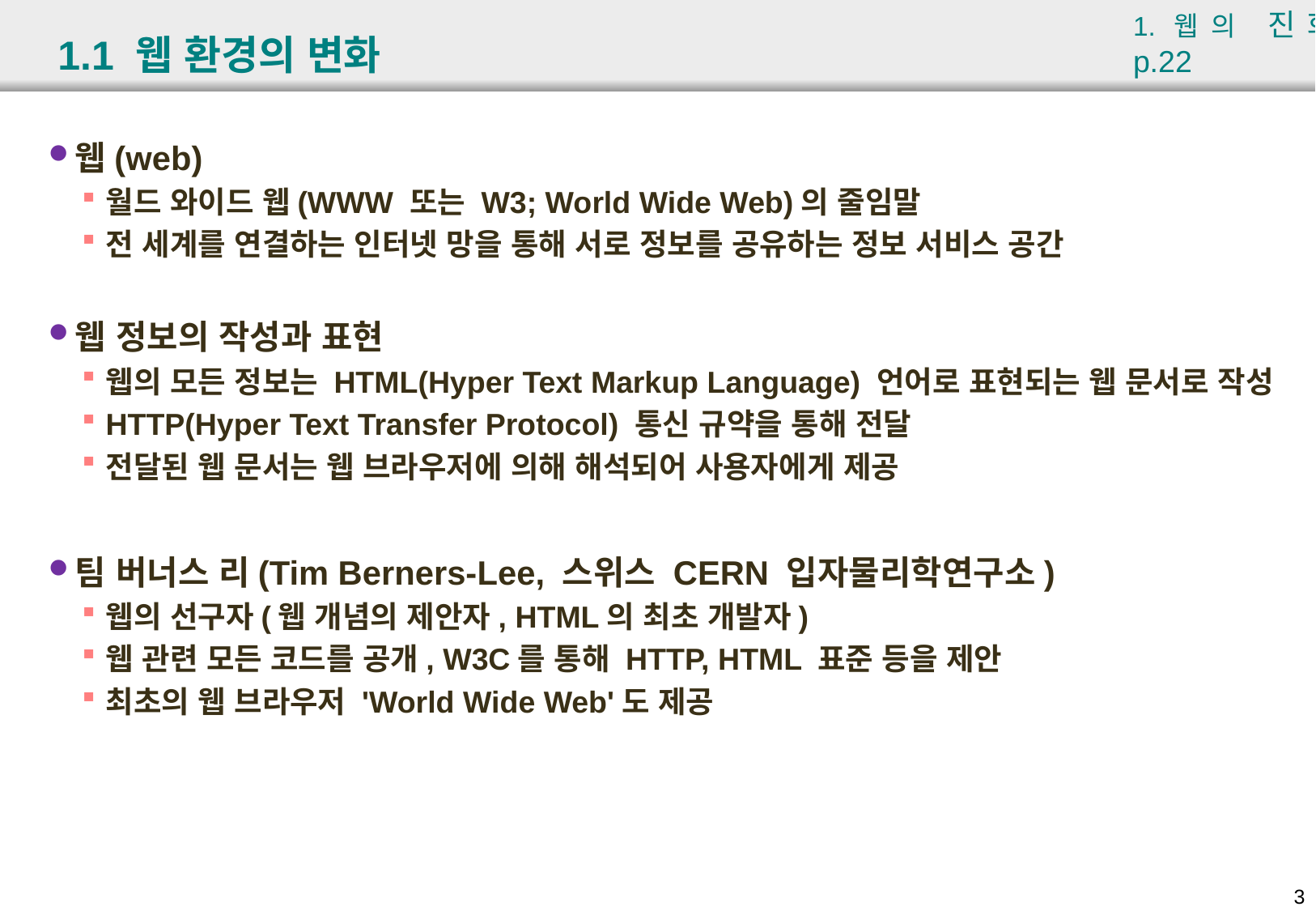

1.웹의 진화 p.22
# 1.1 웹 환경의 변화
웹(web)
월드 와이드 웹(WWW 또는 W3; World Wide Web)의 줄임말
전 세계를 연결하는 인터넷 망을 통해 서로 정보를 공유하는 정보 서비스 공간

웹 정보의 작성과 표현
웹의 모든 정보는 HTML(Hyper Text Markup Language) 언어로 표현되는 웹 문서로 작성
HTTP(Hyper Text Transfer Protocol) 통신 규약을 통해 전달
전달된 웹 문서는 웹 브라우저에 의해 해석되어 사용자에게 제공

팀 버너스 리(Tim Berners-Lee, 스위스 CERN 입자물리학연구소)
웹의 선구자(웹 개념의 제안자, HTML의 최초 개발자)
웹 관련 모든 코드를 공개, W3C를 통해 HTTP, HTML 표준 등을 제안
최초의 웹 브라우저 'World Wide Web'도 제공